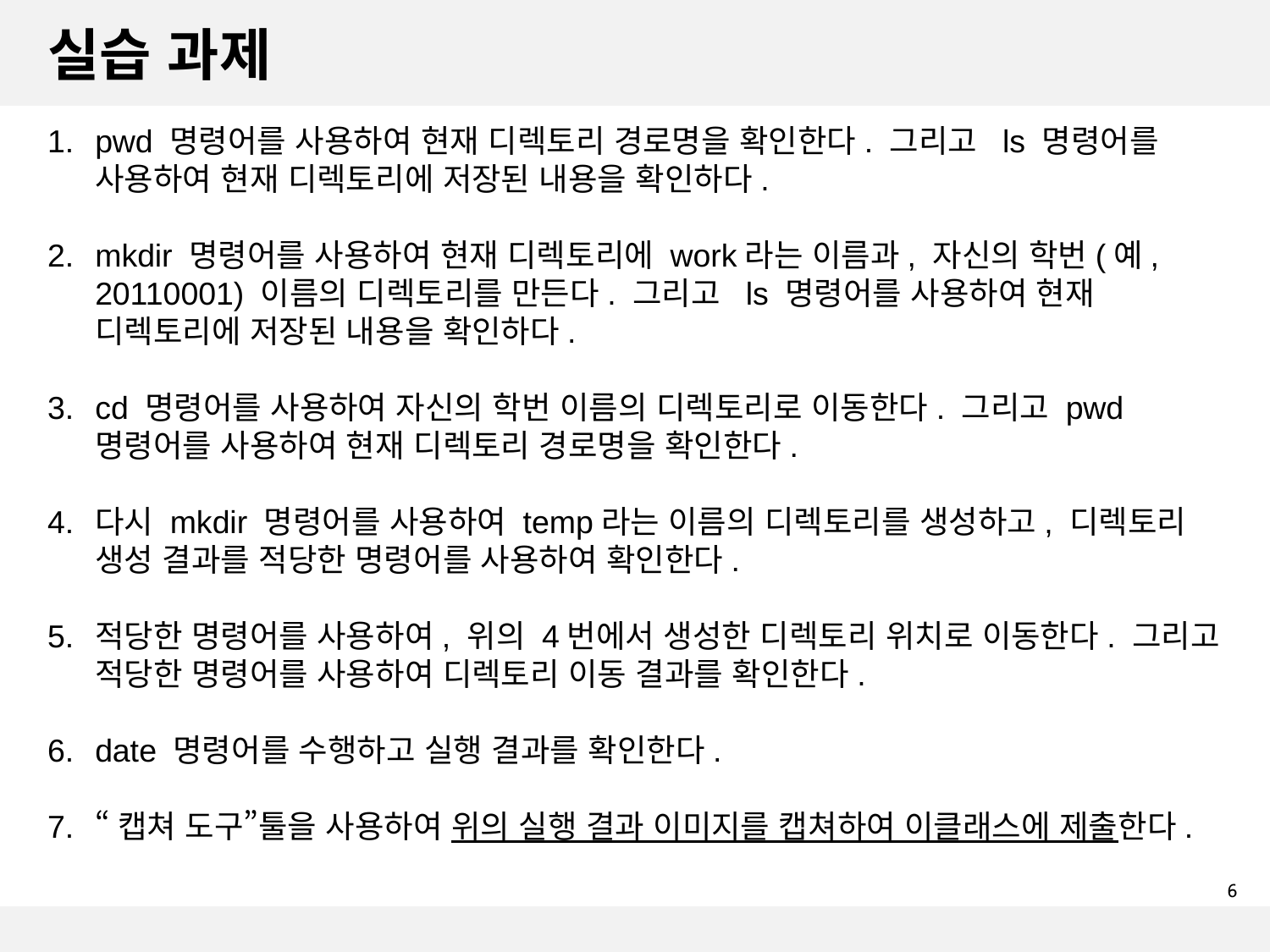

# 실습 과제
pwd 명령어를 사용하여 현재 디렉토리 경로명을 확인한다. 그리고  ls 명령어를 사용하여 현재 디렉토리에 저장된 내용을 확인하다.

mkdir 명령어를 사용하여 현재 디렉토리에 work라는 이름과, 자신의 학번(예, 20110001) 이름의 디렉토리를 만든다. 그리고  ls 명령어를 사용하여 현재 디렉토리에 저장된 내용을 확인하다.

cd 명령어를 사용하여 자신의 학번 이름의 디렉토리로 이동한다. 그리고 pwd 명령어를 사용하여 현재 디렉토리 경로명을 확인한다.

다시 mkdir 명령어를 사용하여 temp라는 이름의 디렉토리를 생성하고, 디렉토리 생성 결과를 적당한 명령어를 사용하여 확인한다.

적당한 명령어를 사용하여, 위의 4번에서 생성한 디렉토리 위치로 이동한다. 그리고 적당한 명령어를 사용하여 디렉토리 이동 결과를 확인한다.

date 명령어를 수행하고 실행 결과를 확인한다.

“캡쳐 도구”툴을 사용하여 위의 실행 결과 이미지를 캡쳐하여 이클래스에 제출한다.
6